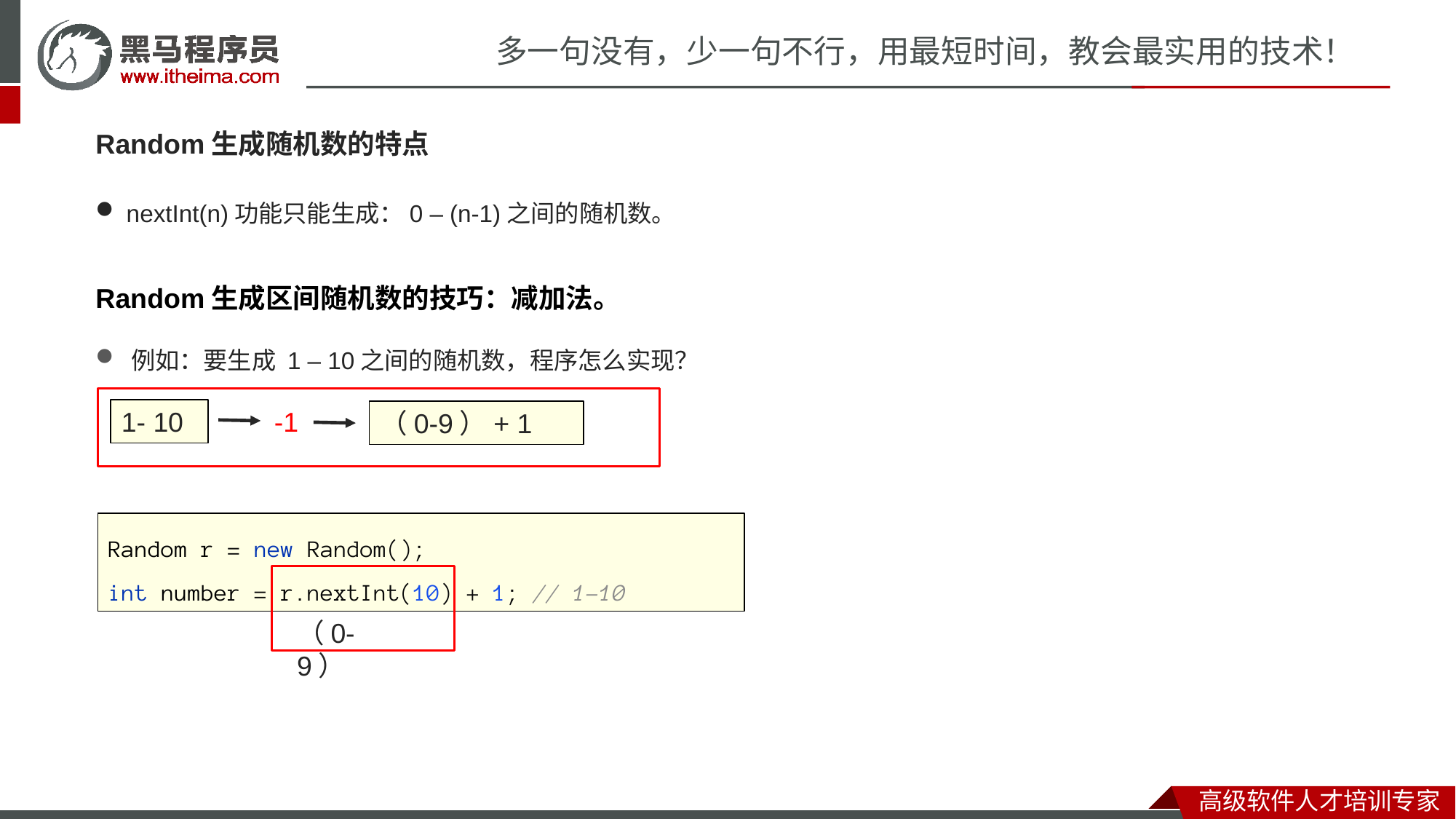

Random生成随机数的特点
 nextInt(n)功能只能生成：0 – (n-1)之间的随机数。
Random生成区间随机数的技巧：减加法。

 例如：要生成 1 – 10之间的随机数，程序怎么实现？

1- 10
-1
（0-9）+ 1
Random r = new Random();
int number = r.nextInt(10) + 1; // 1-10

（0-9）